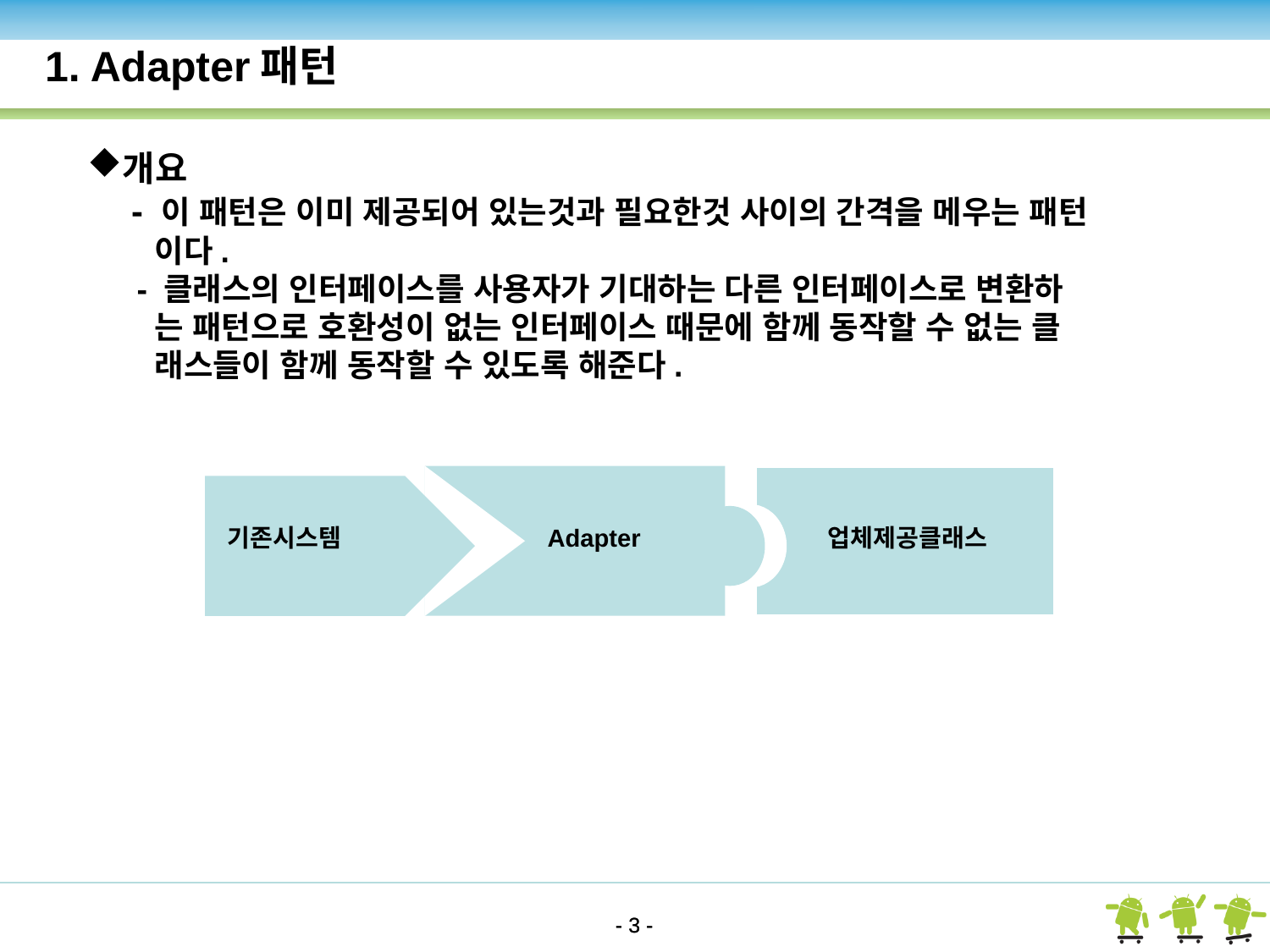

1. Adapter패턴
개요
    - 이 패턴은 이미 제공되어 있는것과 필요한것 사이의 간격을 메우는 패턴
       이다.
     - 클래스의 인터페이스를 사용자가 기대하는 다른 인터페이스로 변환하
       는 패턴으로 호환성이 없는 인터페이스 때문에 함께 동작할 수 없는 클
       래스들이 함께 동작할 수 있도록 해준다.

기존시스템
Adapter
업체제공클래스
- 3 -
- 3 -